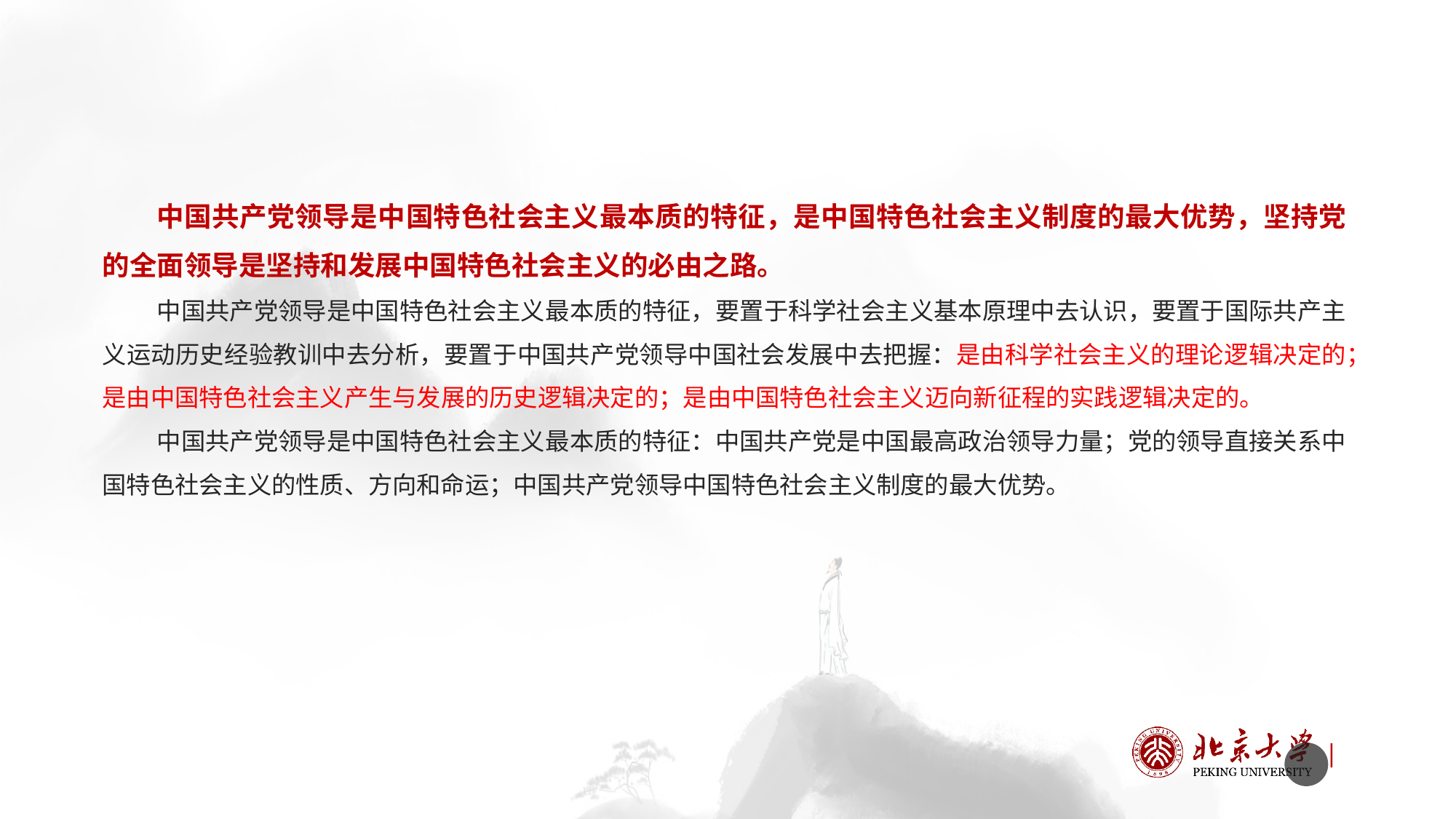

中国共产党领导是中国特色社会主义最本质的特征，是中国特色社会主义制度的最大优势，坚持党的全面领导是坚持和发展中国特色社会主义的必由之路。
中国共产党领导是中国特色社会主义最本质的特征，要置于科学社会主义基本原理中去认识，要置于国际共产主义运动历史经验教训中去分析，要置于中国共产党领导中国社会发展中去把握：是由科学社会主义的理论逻辑决定的；是由中国特色社会主义产生与发展的历史逻辑决定的；是由中国特色社会主义迈向新征程的实践逻辑决定的。
中国共产党领导是中国特色社会主义最本质的特征：中国共产党是中国最高政治领导力量；党的领导直接关系中国特色社会主义的性质、方向和命运；中国共产党领导中国特色社会主义制度的最大优势。

21